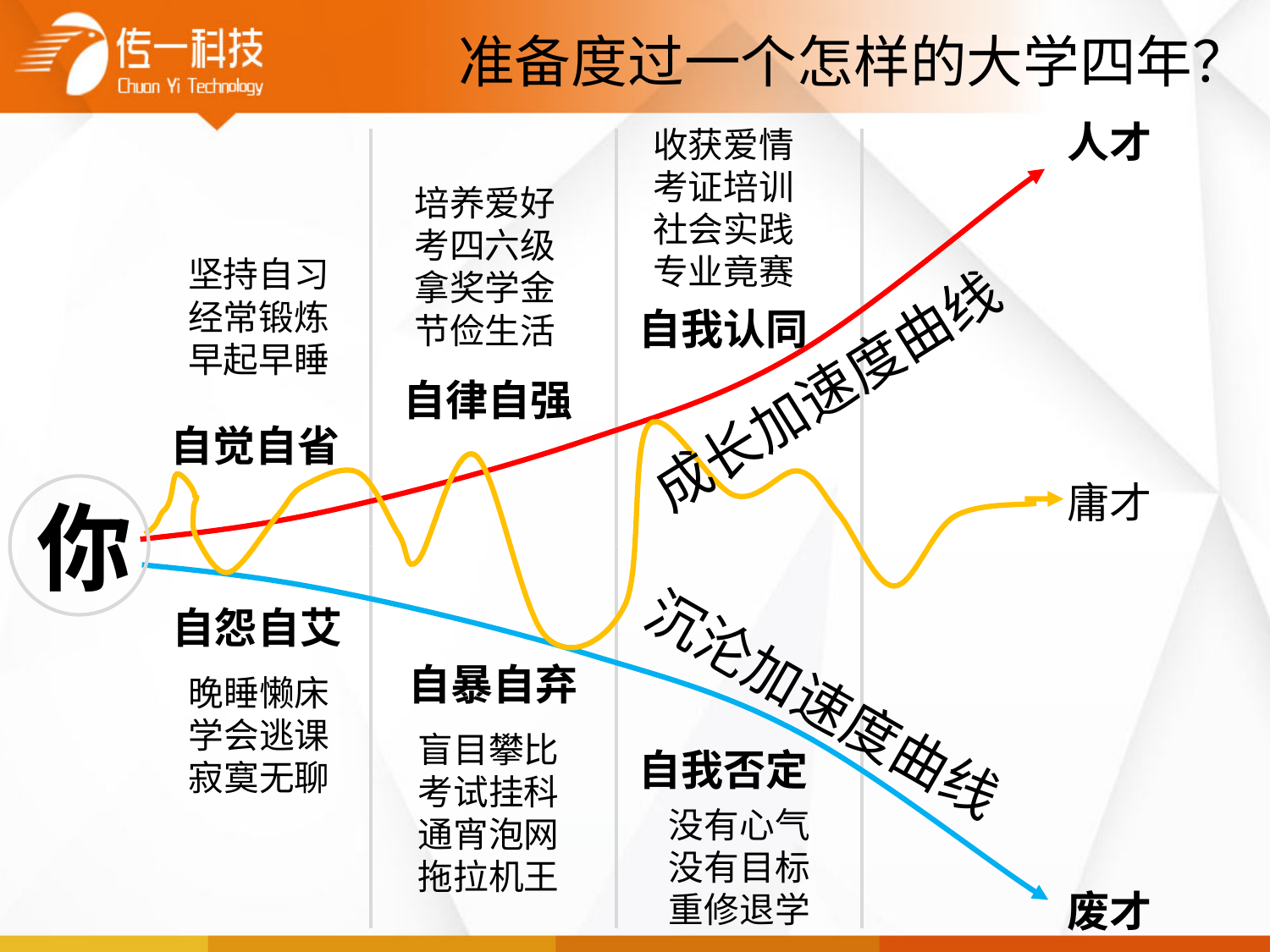

准备度过一个怎样的大学四年？

人才
收获爱情
考证培训
社会实践
专业竟赛

培养爱好
考四六级拿奖学金节俭生活
坚持自习
经常锻炼
早起早睡
自我认同

成长加速度曲线
自律自强
自觉自省

庸才

你

自怨自艾
自暴自弃
沉沦加速度曲线
晚睡懒床
学会逃课
寂寞无聊
盲目攀比考试挂科
通宵泡网
拖拉机王
自我否定
没有心气
没有目标
重修退学
废才